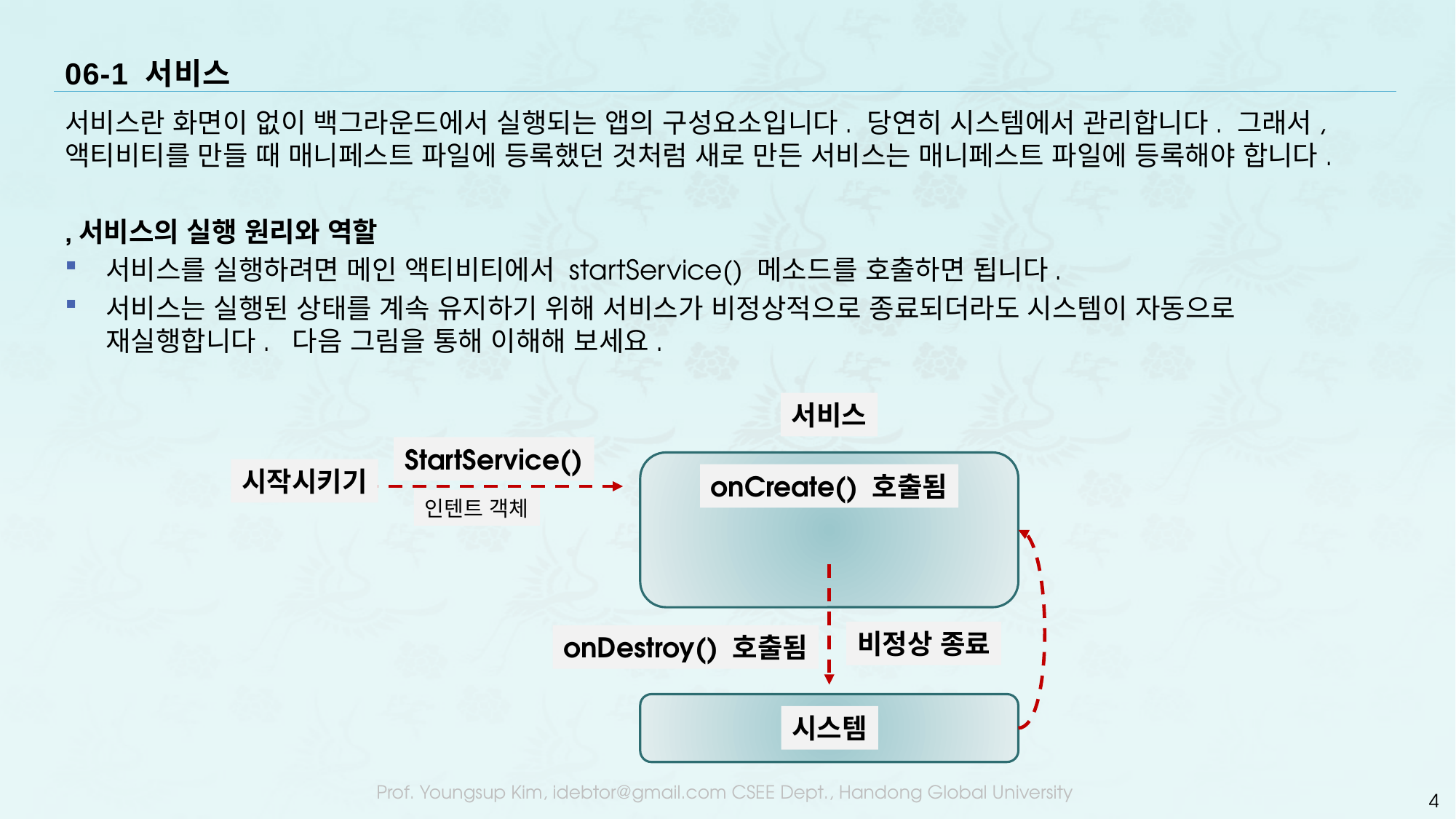

# 06-1 서비스
서비스란 화면이 없이 백그라운드에서 실행되는 앱의 구성요소입니다. 당연히 시스템에서 관리합니다. 그래서, 액티비티를 만들 때 매니페스트 파일에 등록했던 것처럼 새로 만든 서비스는 매니페스트 파일에 등록해야 합니다.

,서비스의 실행 원리와 역할
서비스를 실행하려면 메인 액티비티에서 startService() 메소드를 호출하면 됩니다.
서비스는 실행된 상태를 계속 유지하기 위해 서비스가 비정상적으로 종료되더라도 시스템이 자동으로 재실행합니다.  다음 그림을 통해 이해해 보세요.
서비스
StartService()

시작시키기
onCreate() 호출됨
비정상 종료
onDestroy() 호출됨

시스템
인텐트 객체
4